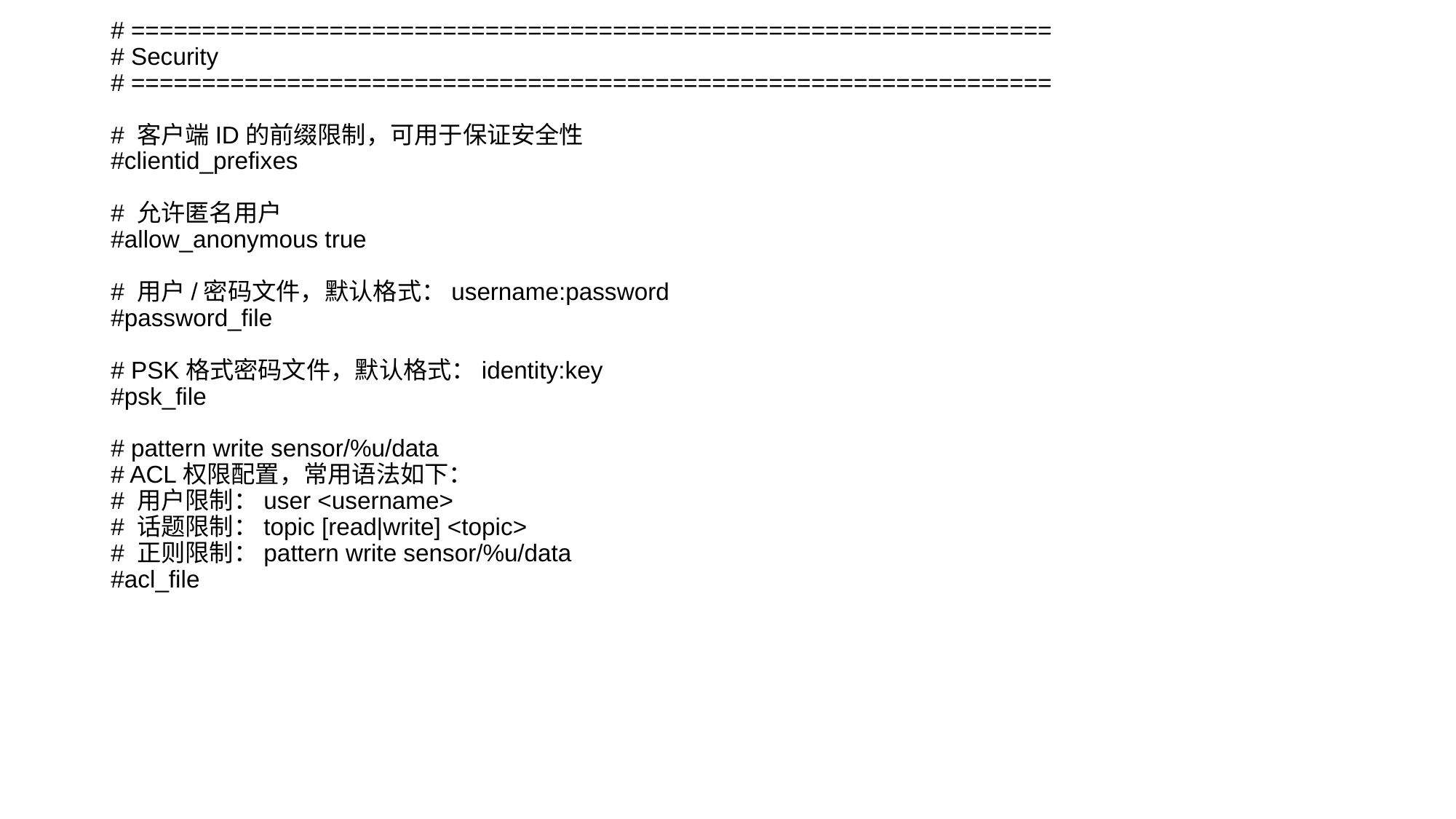

# ================================================================= # Security # ================================================================= # 客户端ID的前缀限制，可用于保证安全性 #clientid_prefixes # 允许匿名用户 #allow_anonymous true # 用户/密码文件，默认格式：username:password #password_file # PSK格式密码文件，默认格式：identity:key #psk_file # pattern write sensor/%u/data # ACL权限配置，常用语法如下： # 用户限制：user <username> # 话题限制：topic [read|write] <topic> # 正则限制：pattern write sensor/%u/data #acl_file